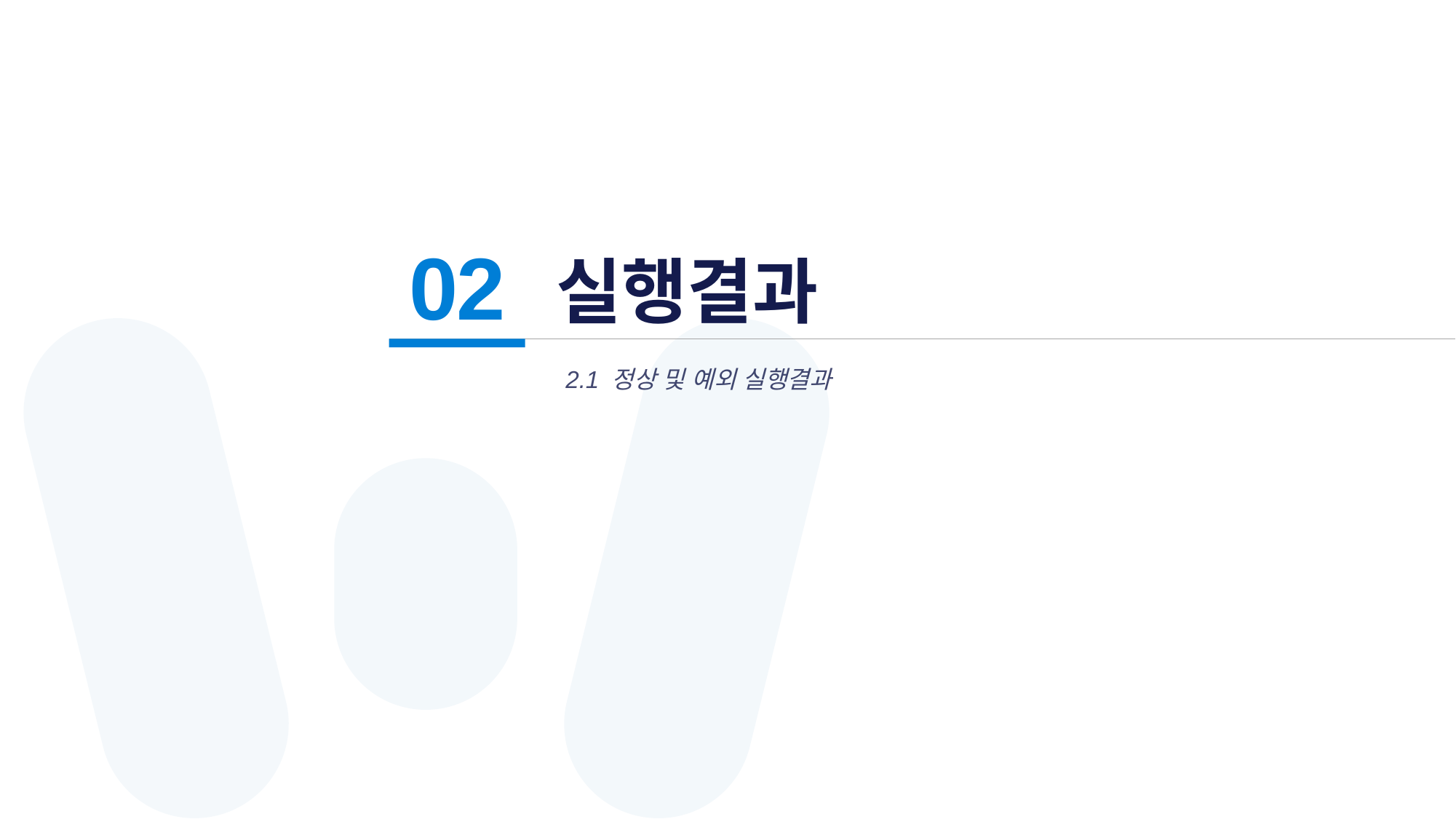

# 실행결과
02
2.1 정상 및 예외 실행결과